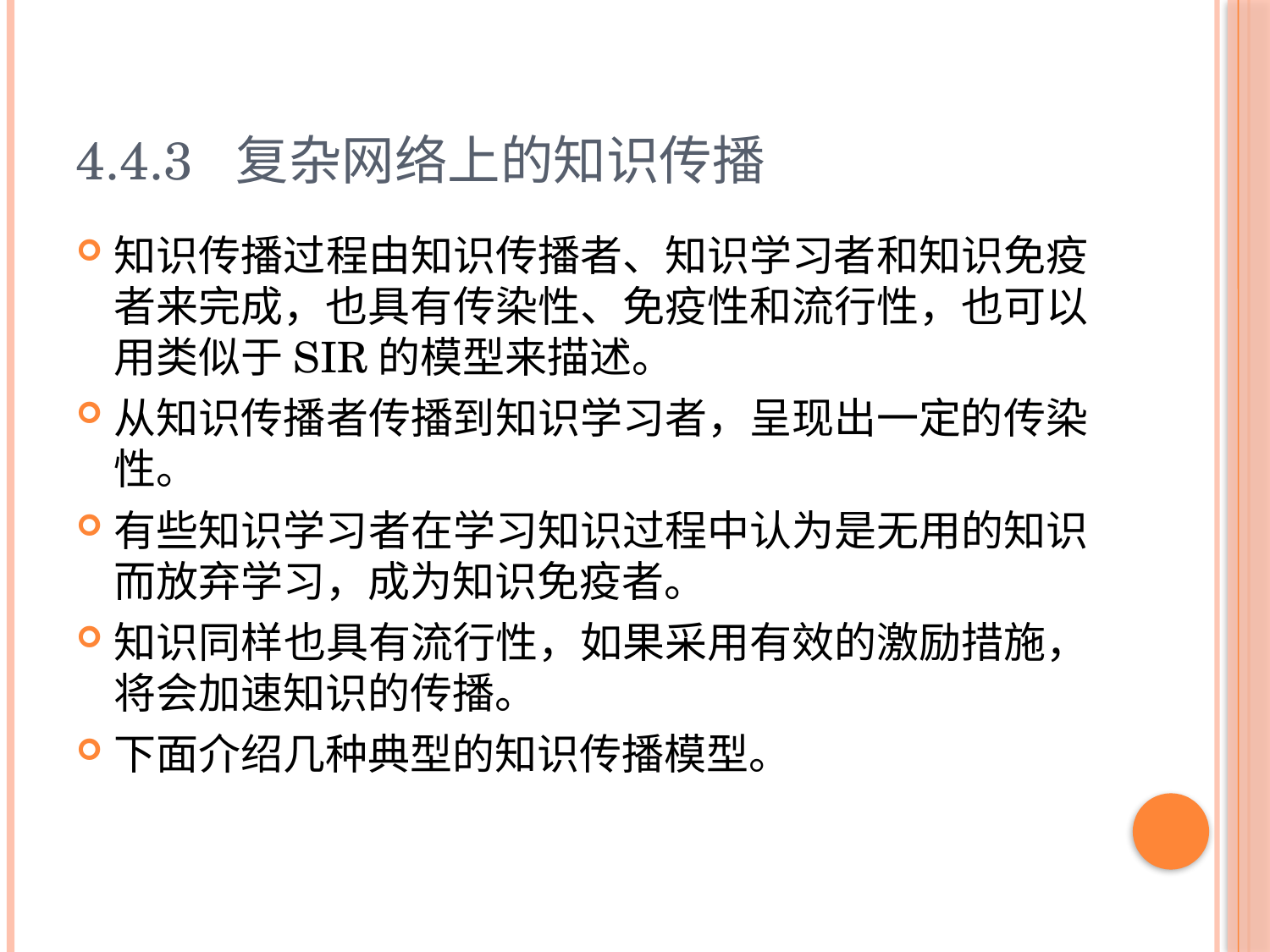

# 4.4.3  复杂网络上的知识传播
知识传播过程由知识传播者、知识学习者和知识免疫者来完成，也具有传染性、免疫性和流行性，也可以用类似于SIR的模型来描述。
从知识传播者传播到知识学习者，呈现出一定的传染性。
有些知识学习者在学习知识过程中认为是无用的知识而放弃学习，成为知识免疫者。
知识同样也具有流行性，如果采用有效的激励措施，将会加速知识的传播。
下面介绍几种典型的知识传播模型。